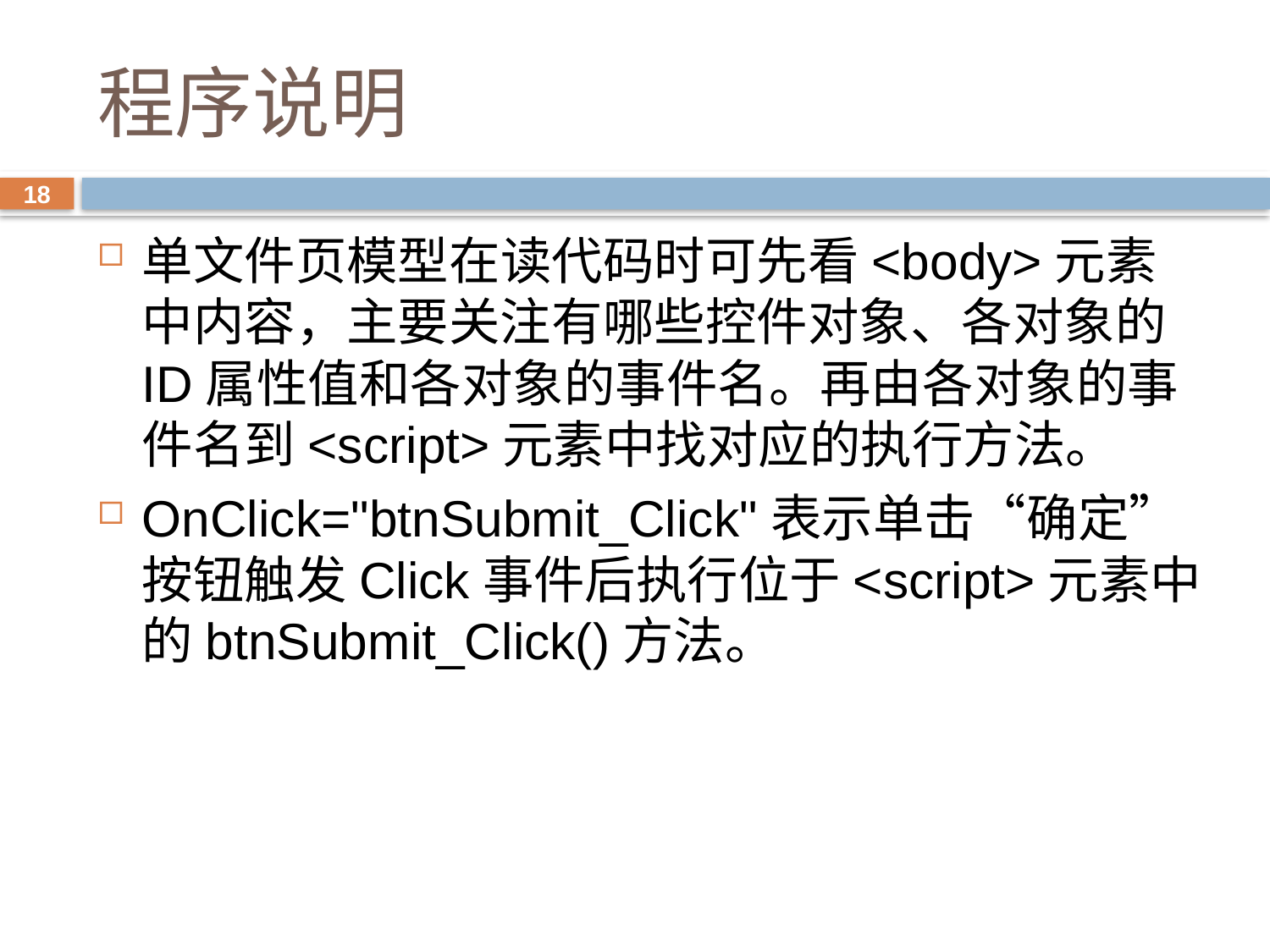

# 程序说明
18
单文件页模型在读代码时可先看<body>元素中内容，主要关注有哪些控件对象、各对象的ID属性值和各对象的事件名。再由各对象的事件名到<script>元素中找对应的执行方法。
OnClick="btnSubmit_Click"表示单击“确定”按钮触发Click事件后执行位于<script>元素中的btnSubmit_Click()方法。